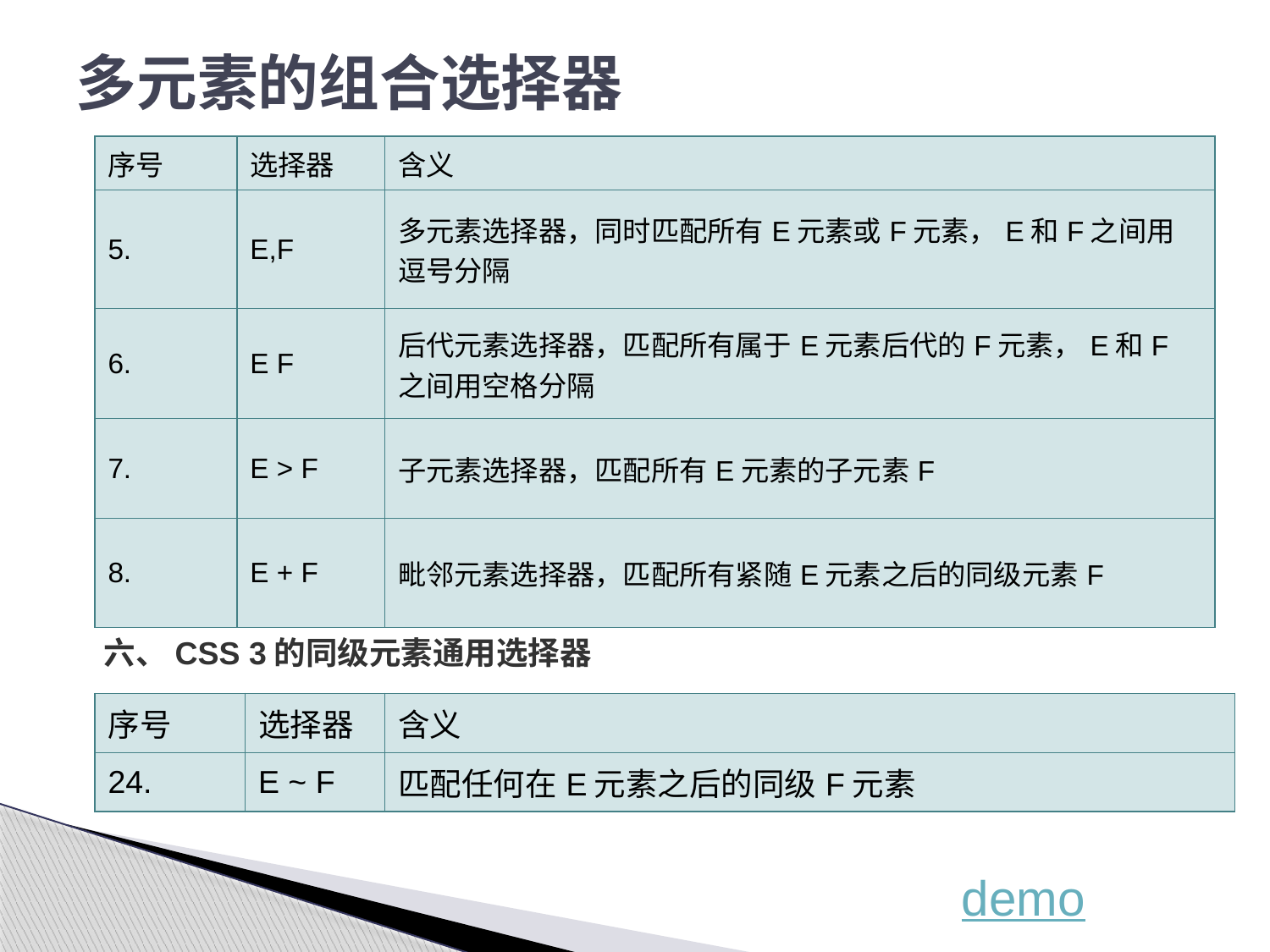

# 多元素的组合选择器
| 序号 | 选择器 | 含义 |
| --- | --- | --- |
| 5. | E,F | 多元素选择器，同时匹配所有E元素或F元素，E和F之间用逗号分隔 |
| 6. | E F | 后代元素选择器，匹配所有属于E元素后代的F元素，E和F之间用空格分隔 |
| 7. | E > F | 子元素选择器，匹配所有E元素的子元素F |
| 8. | E + F | 毗邻元素选择器，匹配所有紧随E元素之后的同级元素F |
六、CSS 3的同级元素通用选择器

| 序号 | 选择器 | 含义 |
| --- | --- | --- |
| 24. | E ~ F | 匹配任何在E元素之后的同级F元素 |
demo